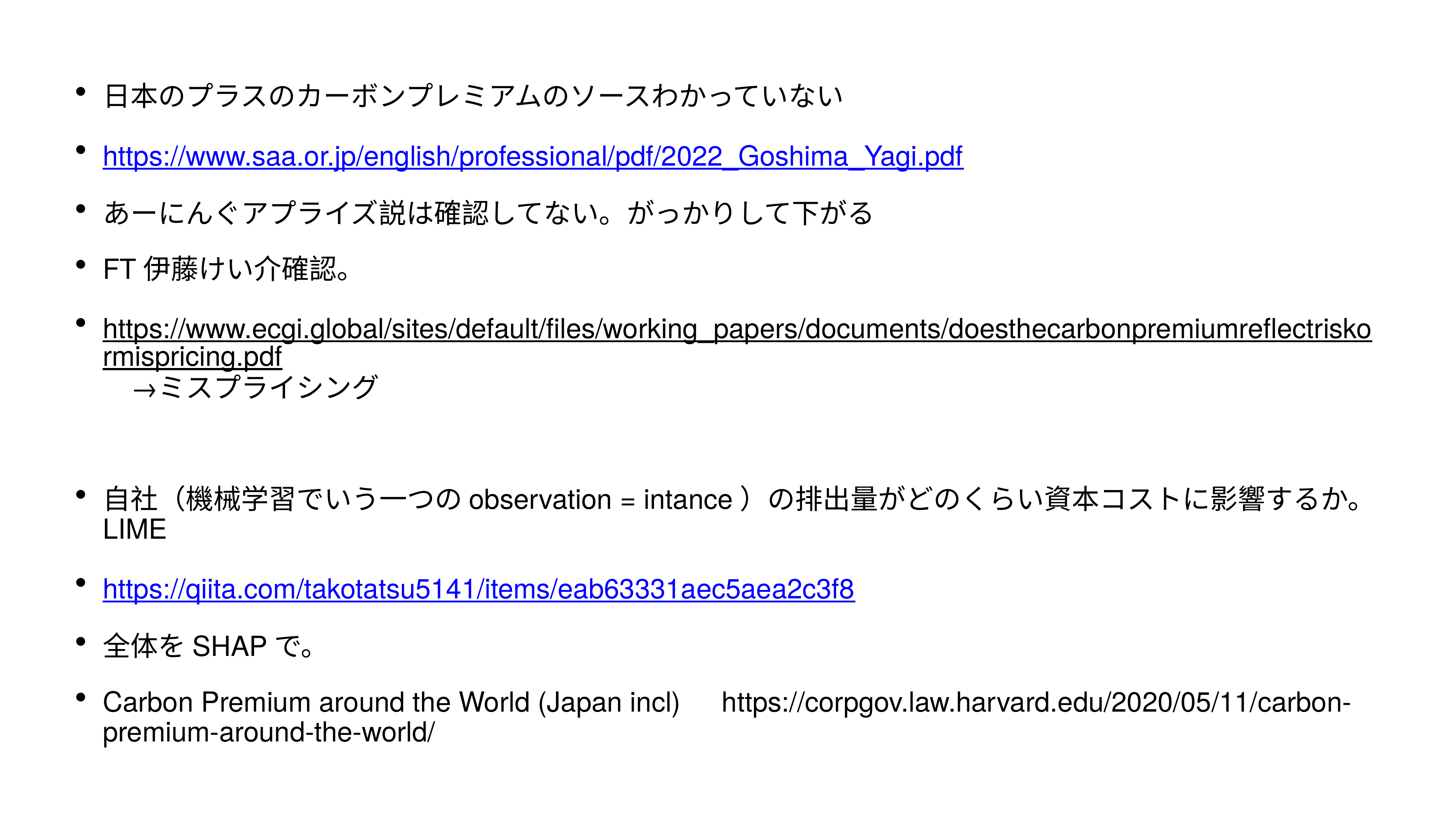

日本のプラスのカーボンプレミアムのソースわかっていない
https://www.saa.or.jp/english/professional/pdf/2022_Goshima_Yagi.pdf
あーにんぐアプライズ説は確認してない。がっかりして下がる
FT伊藤けい介確認。
https://www.ecgi.global/sites/default/files/working_papers/documents/doesthecarbonpremiumreflectriskormispricing.pdf　→ミスプライシング

自社（機械学習でいう一つのobservation = intance）の排出量がどのくらい資本コストに影響するか。LIME
https://qiita.com/takotatsu5141/items/eab63331aec5aea2c3f8
全体をSHAPで。
Carbon Premium around the World (Japan incl)　https://corpgov.law.harvard.edu/2020/05/11/carbon-premium-around-the-world/